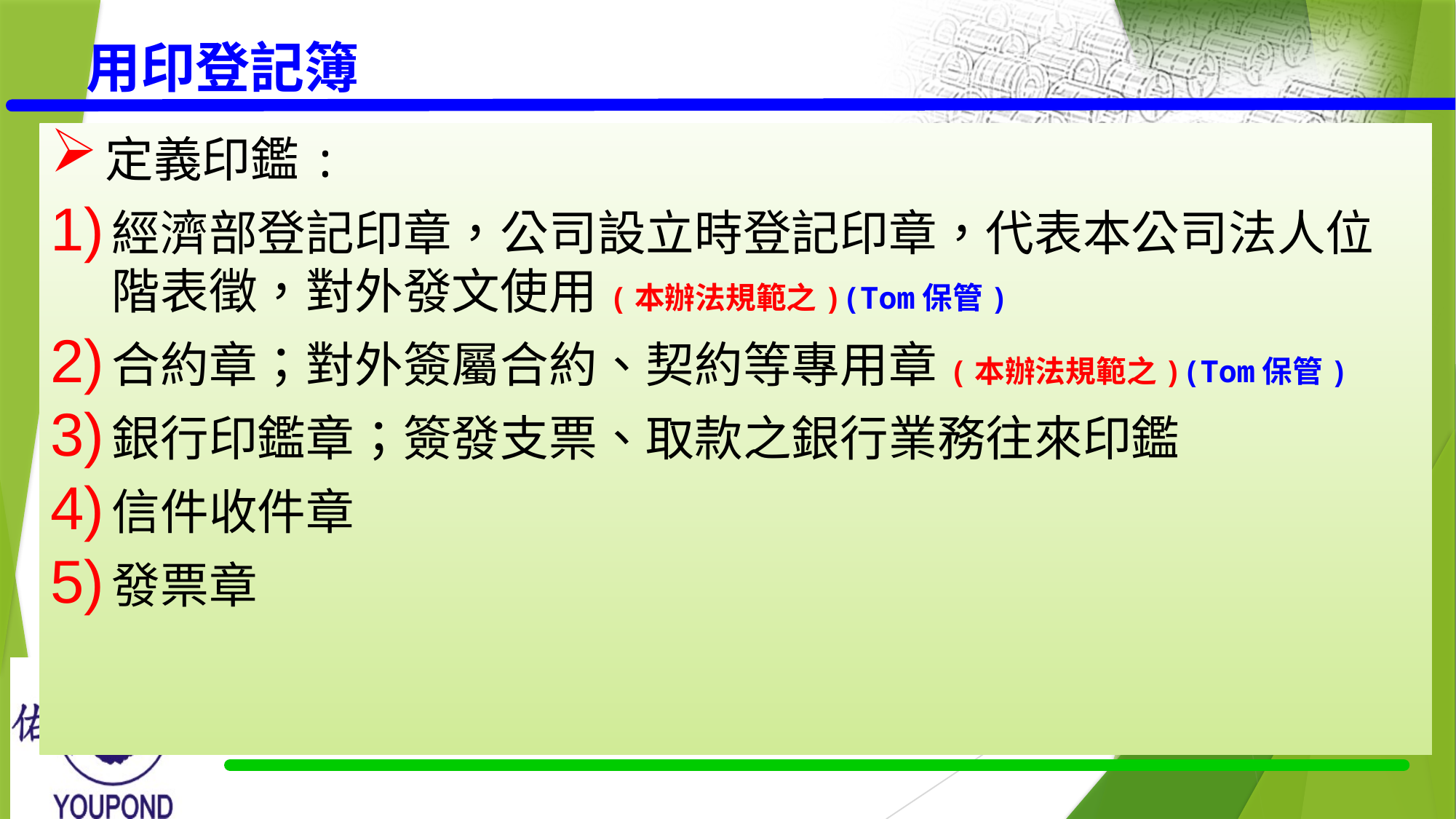

# 用印登記簿
定義印鑑:
經濟部登記印章，公司設立時登記印章，代表本公司法人位階表徵，對外發文使用(本辦法規範之)(Tom保管)
合約章；對外簽屬合約、契約等專用章(本辦法規範之)(Tom保管)
銀行印鑑章；簽發支票、取款之銀行業務往來印鑑
信件收件章
發票章